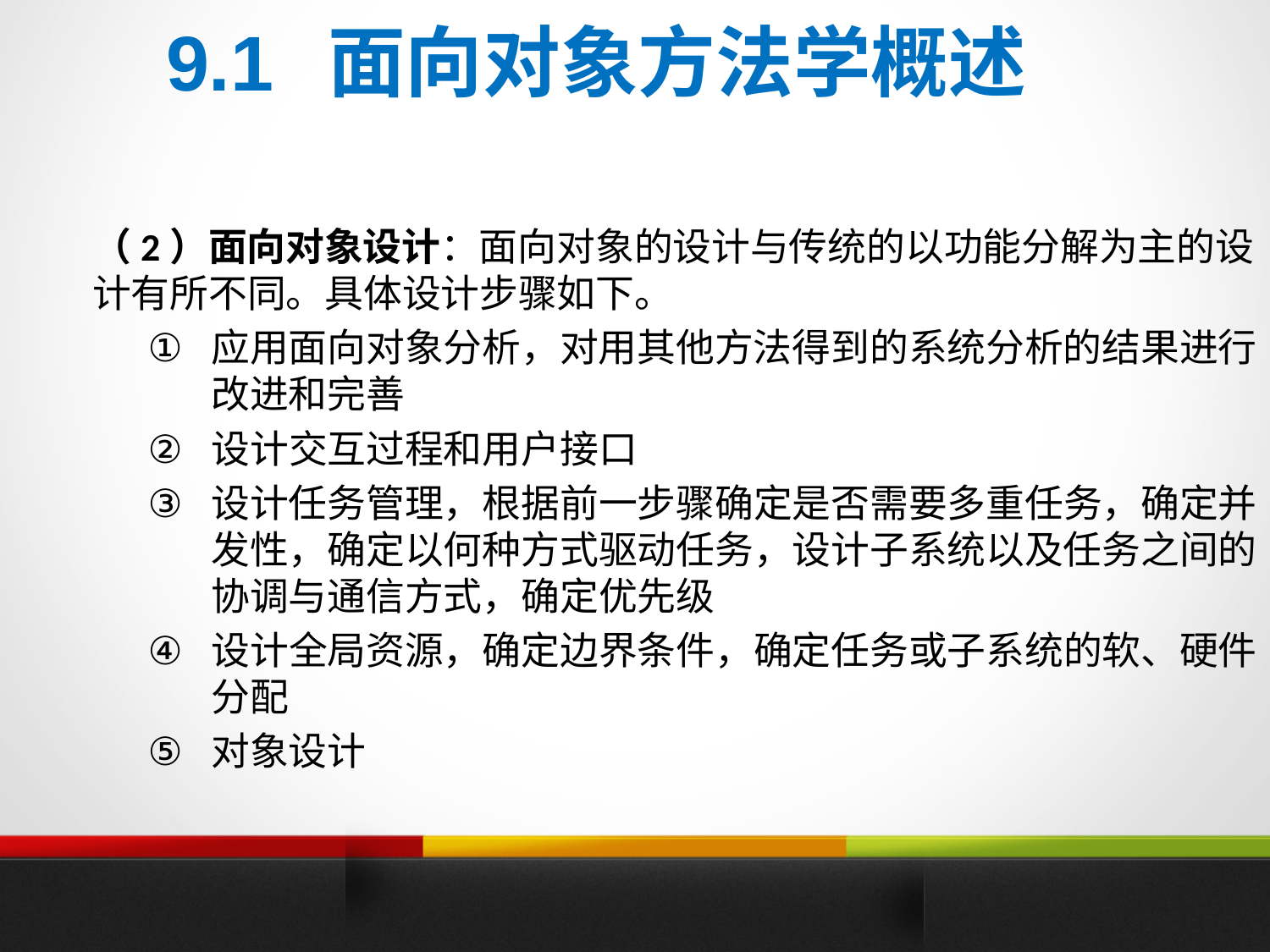

9.1  面向对象方法学概述
（2）面向对象设计：面向对象的设计与传统的以功能分解为主的设计有所不同。具体设计步骤如下。
应用面向对象分析，对用其他方法得到的系统分析的结果进行改进和完善
设计交互过程和用户接口
设计任务管理，根据前一步骤确定是否需要多重任务，确定并发性，确定以何种方式驱动任务，设计子系统以及任务之间的协调与通信方式，确定优先级
设计全局资源，确定边界条件，确定任务或子系统的软、硬件分配
对象设计